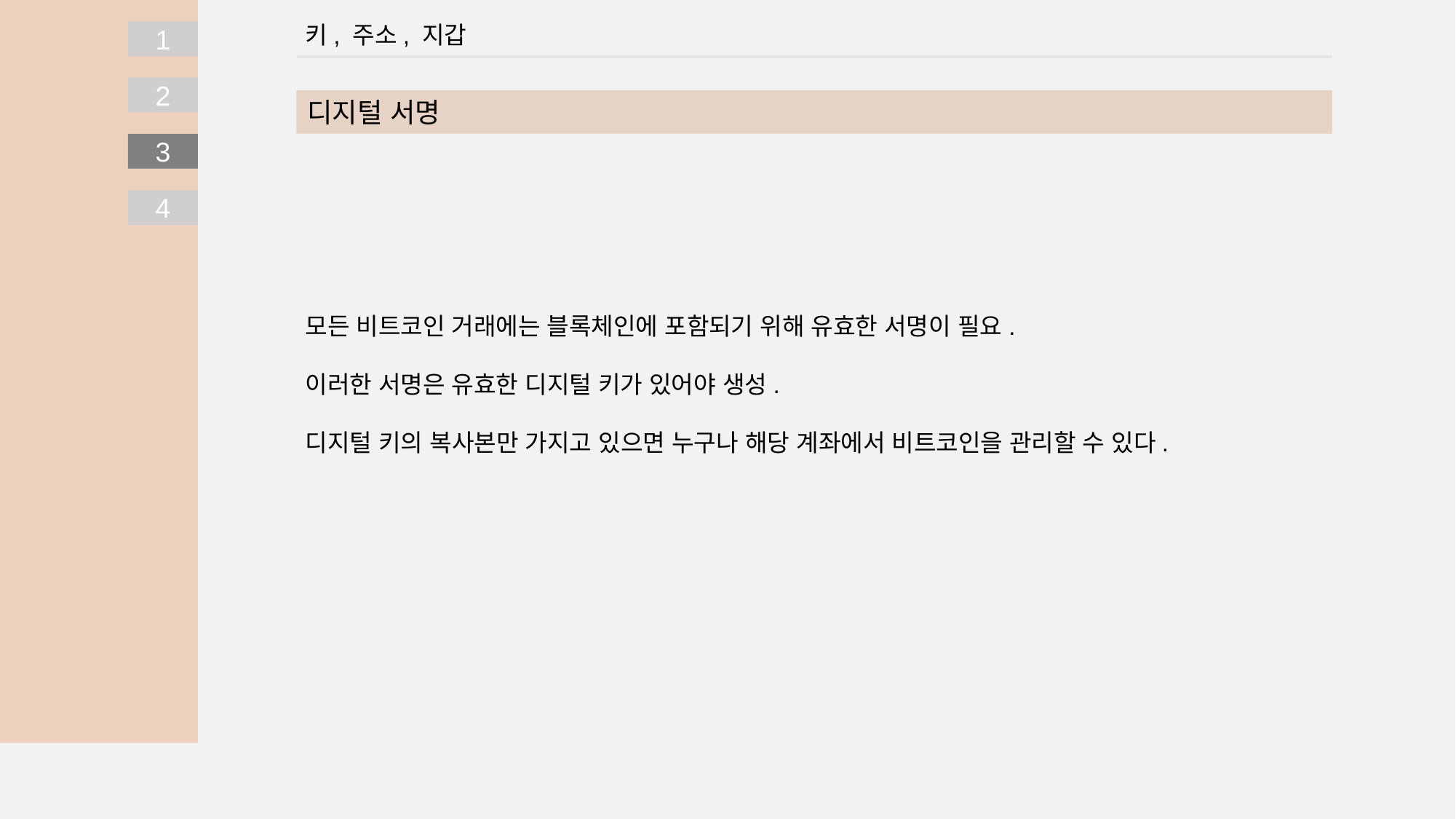

키, 주소, 지갑

1

2
디지털 서명
3
4
모든 비트코인 거래에는 블록체인에 포함되기 위해 유효한 서명이 필요.
이러한 서명은 유효한 디지털 키가 있어야 생성.
디지털 키의 복사본만 가지고 있으면 누구나 해당 계좌에서 비트코인을 관리할 수 있다.